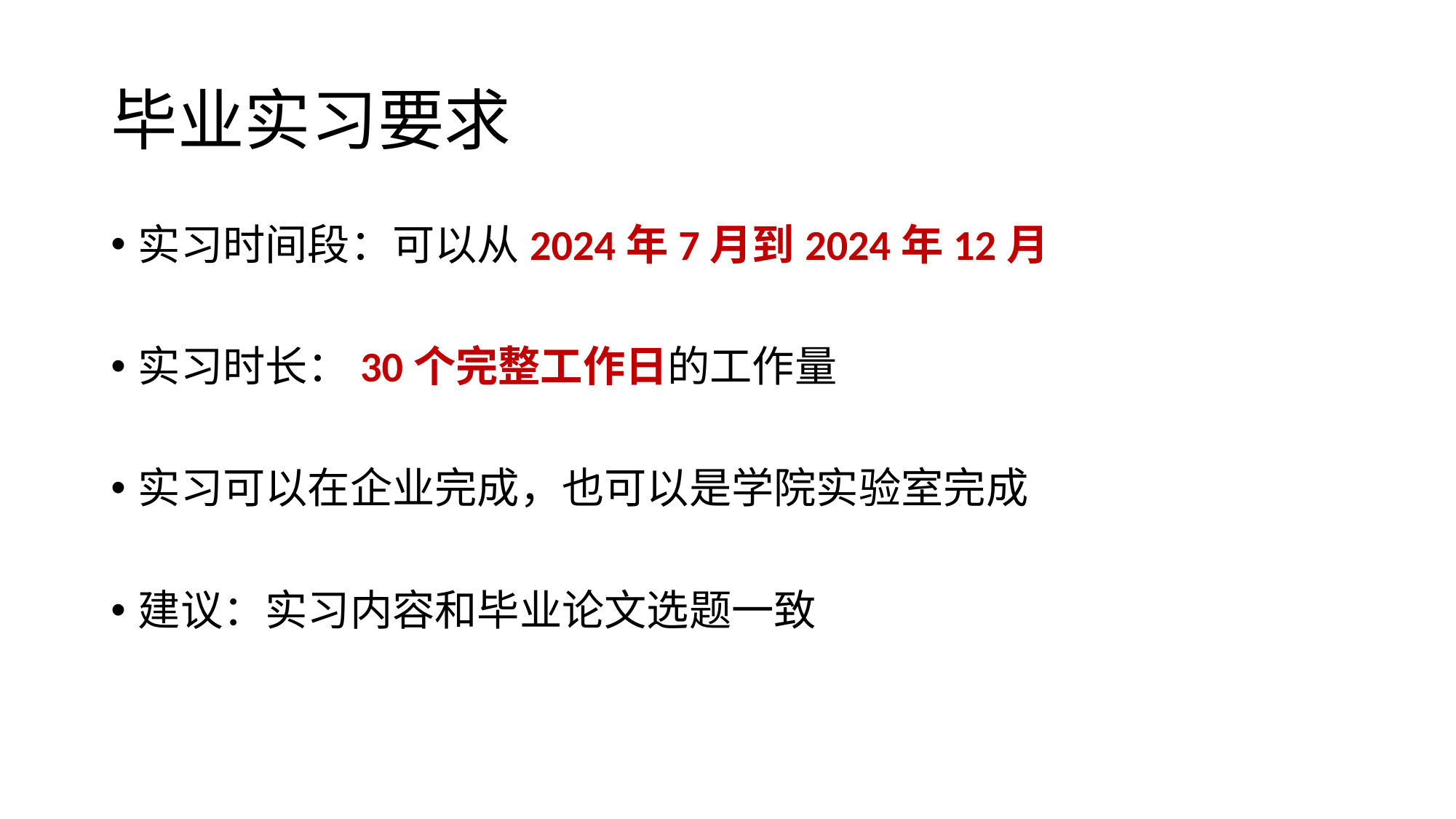

# 毕业实习要求
实习时间段：可以从2024年7月到2024年12月

实习时长：30个完整工作日的工作量

实习可以在企业完成，也可以是学院实验室完成

建议：实习内容和毕业论文选题一致